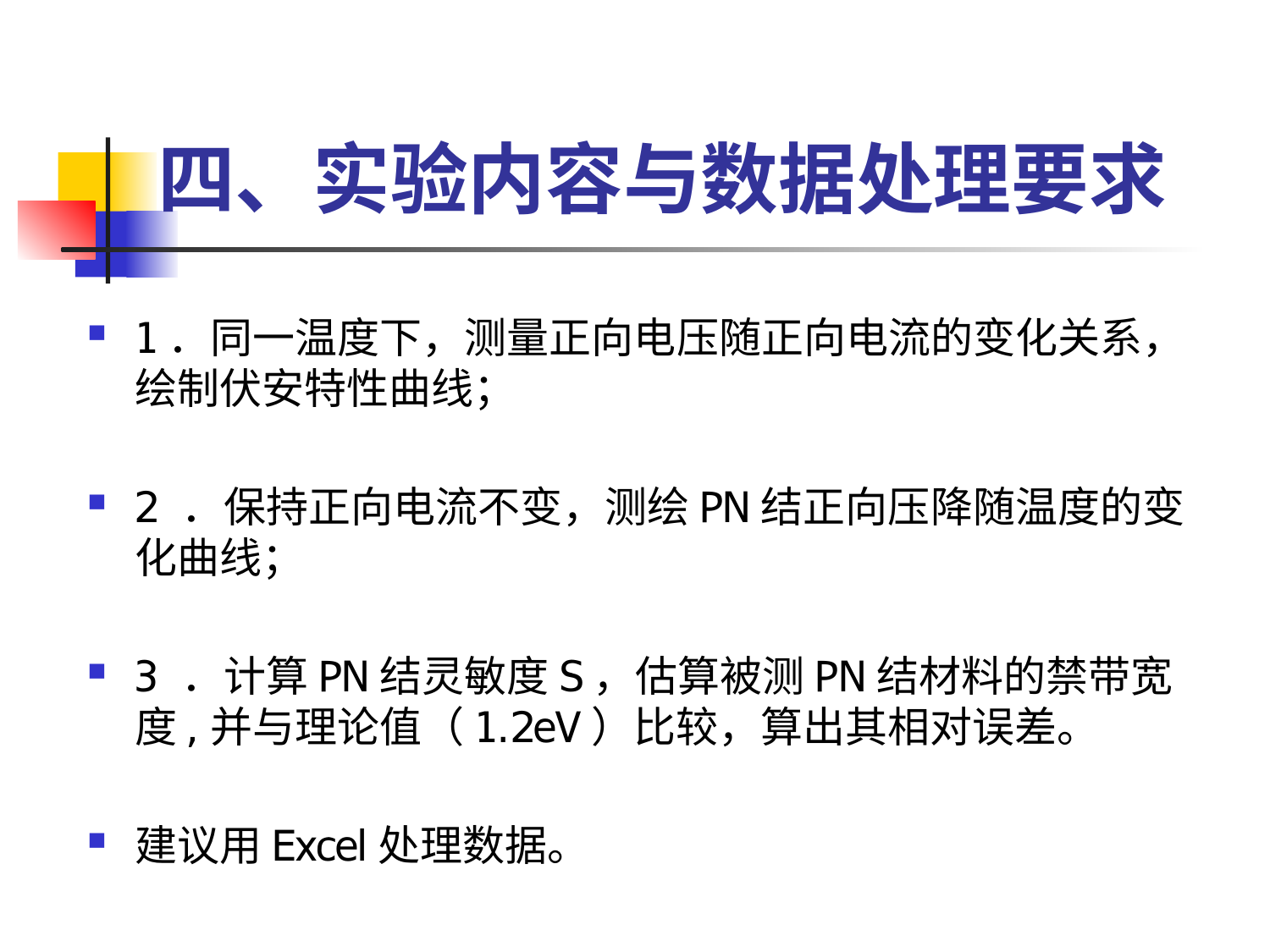

# 四、实验内容与数据处理要求
1．同一温度下，测量正向电压随正向电流的变化关系，绘制伏安特性曲线；

2 ．保持正向电流不变，测绘PN结正向压降随温度的变化曲线；

3 ．计算PN结灵敏度S，估算被测PN结材料的禁带宽度,并与理论值（1.2eV）比较，算出其相对误差。

建议用Excel处理数据。